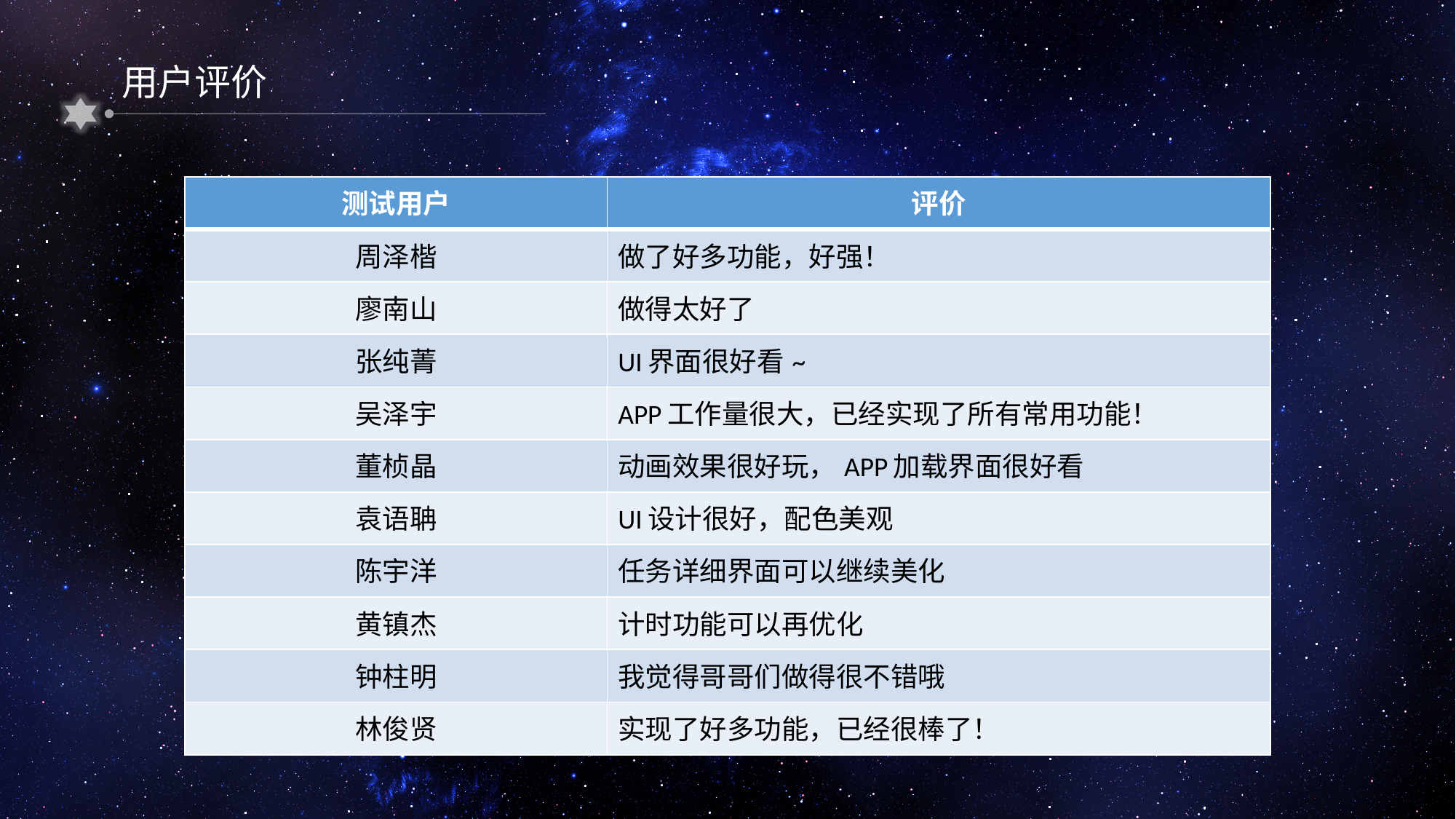

用户评价
| 测试用户 | 评价 |
| --- | --- |
| 周泽楷 | 做了好多功能，好强！ |
| 廖南山 | 做得太好了 |
| 张纯菁 | UI界面很好看~ |
| 吴泽宇 | APP工作量很大，已经实现了所有常用功能！ |
| 董桢晶 | 动画效果很好玩，APP加载界面很好看 |
| 袁语聃 | UI设计很好，配色美观 |
| 陈宇洋 | 任务详细界面可以继续美化 |
| 黄镇杰 | 计时功能可以再优化 |
| 钟柱明 | 我觉得哥哥们做得很不错哦 |
| 林俊贤 | 实现了好多功能，已经很棒了！ |